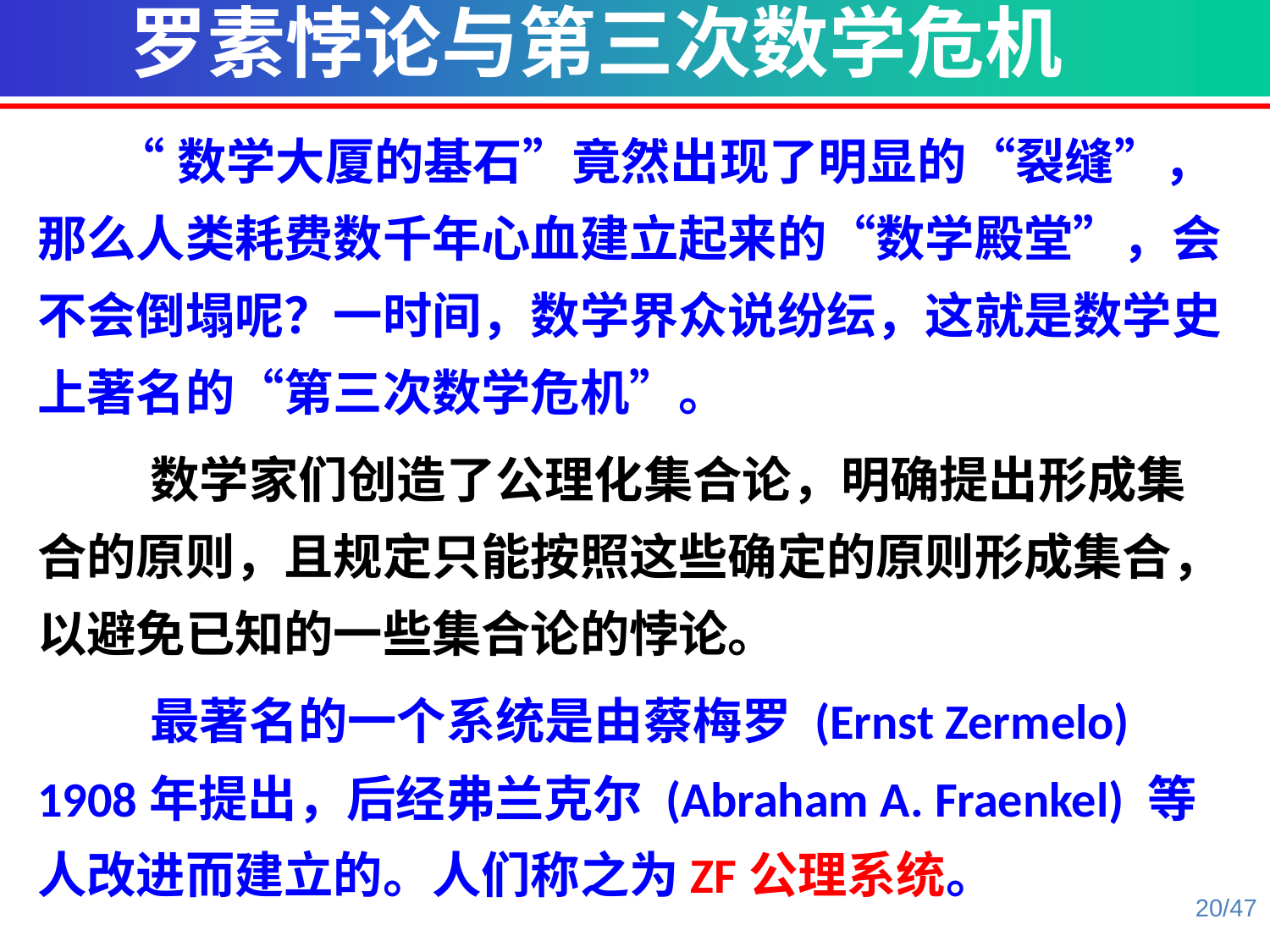

罗素悖论与第三次数学危机
       “数学大厦的基石”竟然出现了明显的“裂缝”，那么人类耗费数千年心血建立起来的“数学殿堂”，会不会倒塌呢？一时间，数学界众说纷纭，这就是数学史上著名的“第三次数学危机”。
         数学家们创造了公理化集合论，明确提出形成集合的原则，且规定只能按照这些确定的原则形成集合，以避免已知的一些集合论的悖论。
         最著名的一个系统是由蔡梅罗 (Ernst Zermelo) 1908年提出，后经弗兰克尔 (Abraham A. Fraenkel) 等人改进而建立的。人们称之为ZF公理系统。

20/47